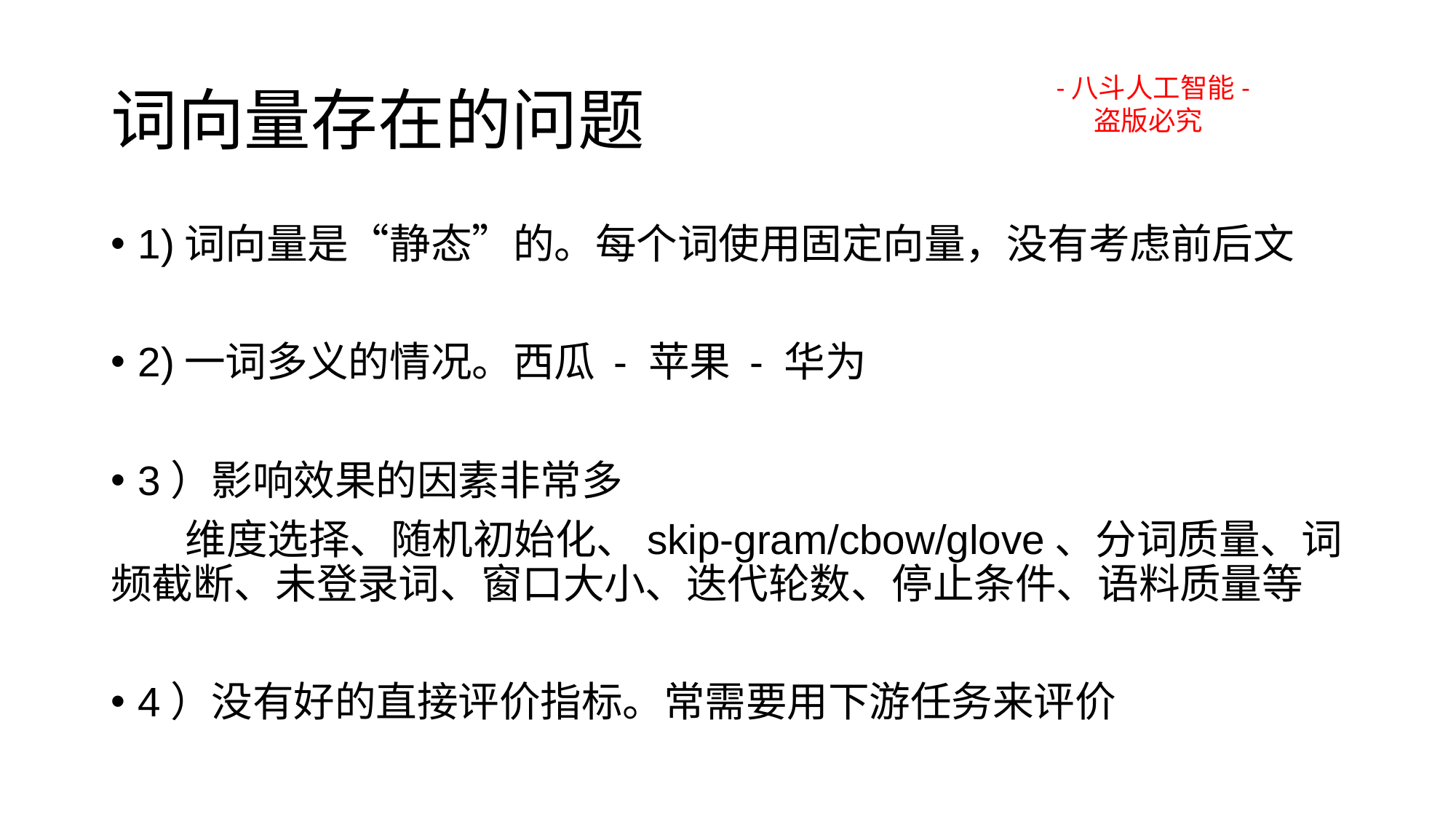

# 词向量存在的问题
-八斗人工智能-
     盗版必究
1)词向量是“静态”的。每个词使用固定向量，没有考虑前后文

2)一词多义的情况。西瓜 - 苹果 - 华为

3）影响效果的因素非常多
       维度选择、随机初始化、skip-gram/cbow/glove、分词质量、词频截断、未登录词、窗口大小、迭代轮数、停止条件、语料质量等

4）没有好的直接评价指标。常需要用下游任务来评价